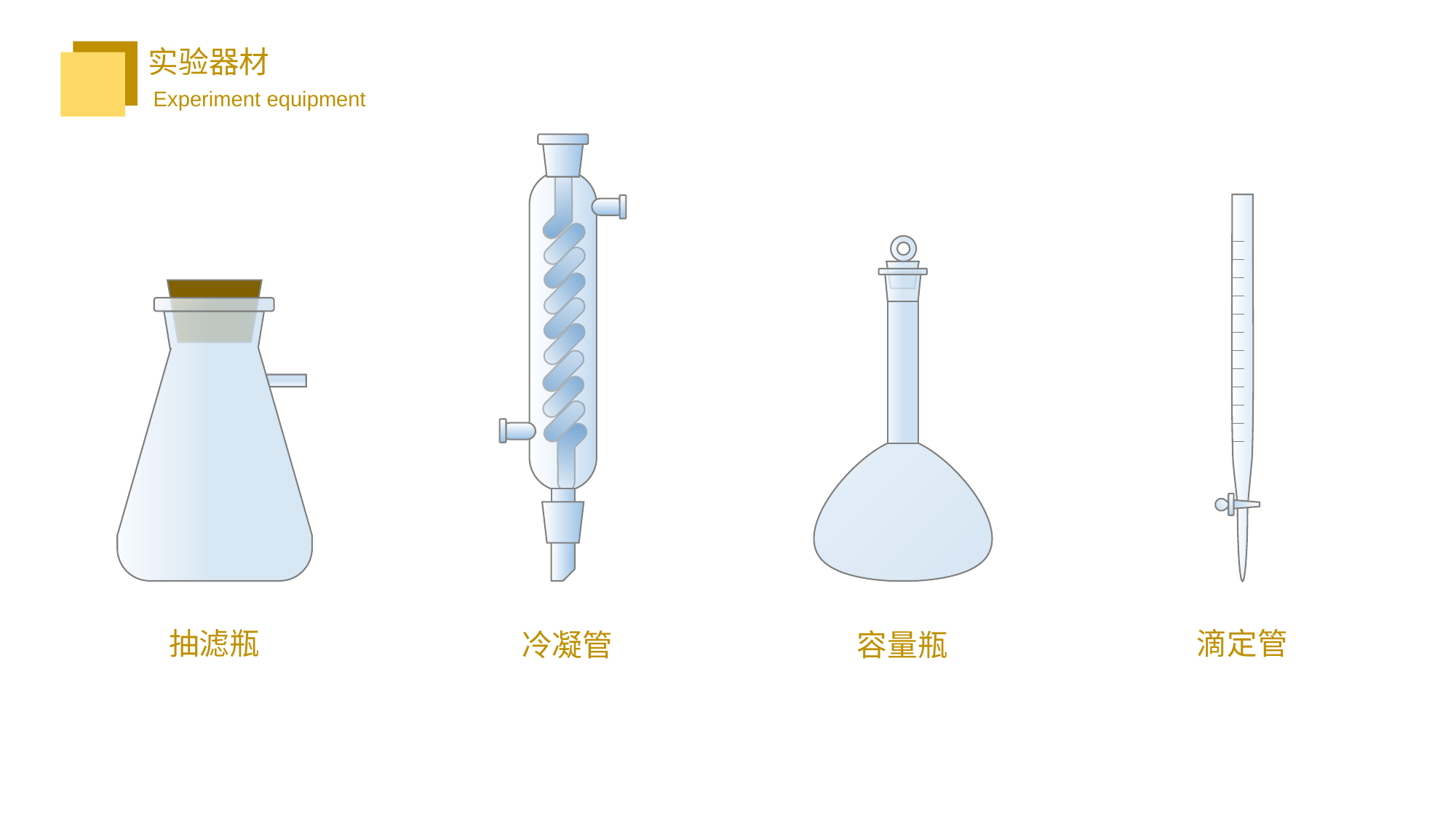

实验器材

 Experiment equipment

抽滤瓶
滴定管
冷凝管
容量瓶